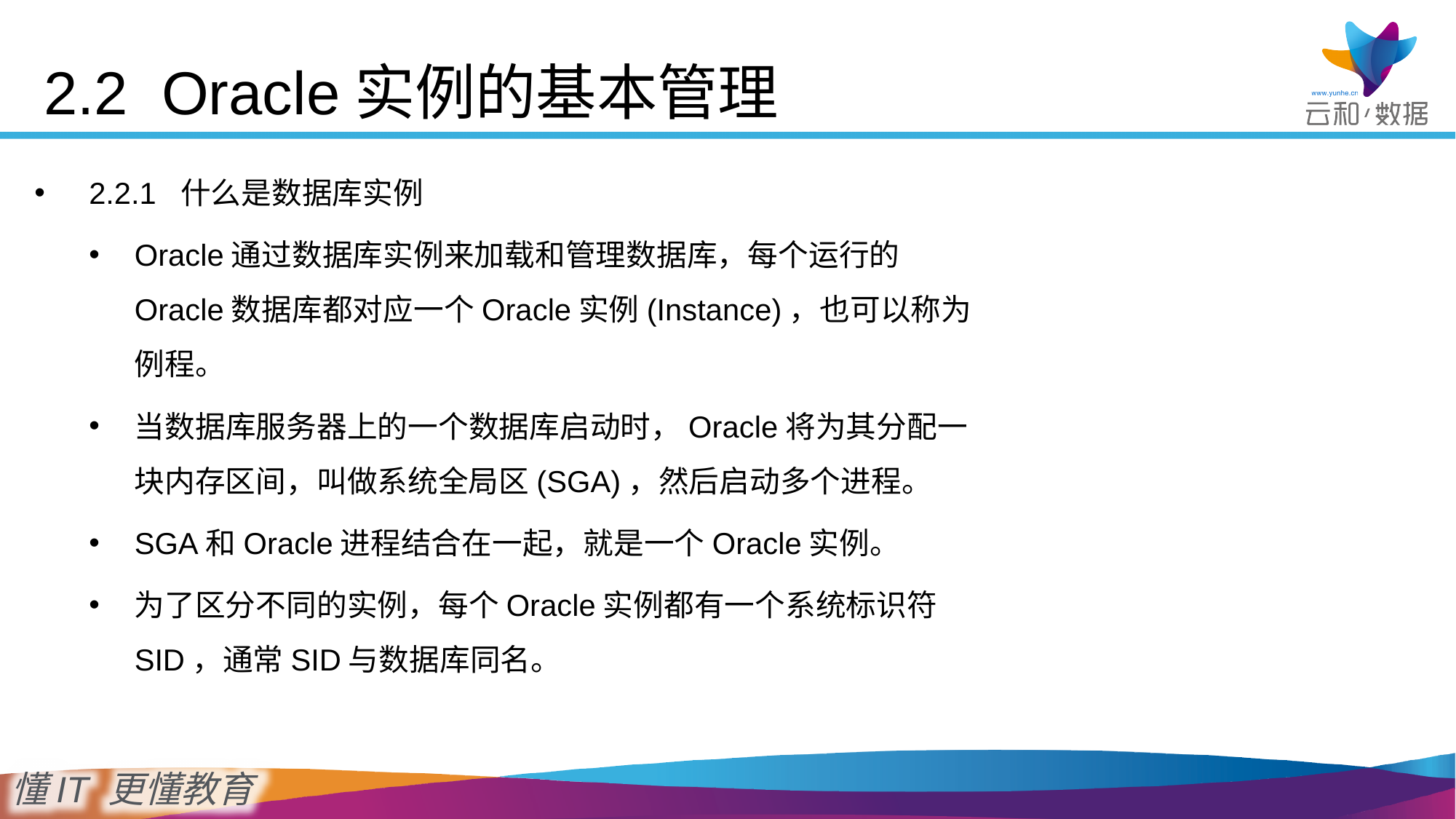

# 2.2  Oracle实例的基本管理
2.2.1  什么是数据库实例
Oracle通过数据库实例来加载和管理数据库，每个运行的Oracle数据库都对应一个Oracle实例(Instance)，也可以称为例程。
当数据库服务器上的一个数据库启动时，Oracle将为其分配一块内存区间，叫做系统全局区(SGA)，然后启动多个进程。
SGA和Oracle进程结合在一起，就是一个Oracle实例。
为了区分不同的实例，每个Oracle实例都有一个系统标识符SID，通常SID与数据库同名。